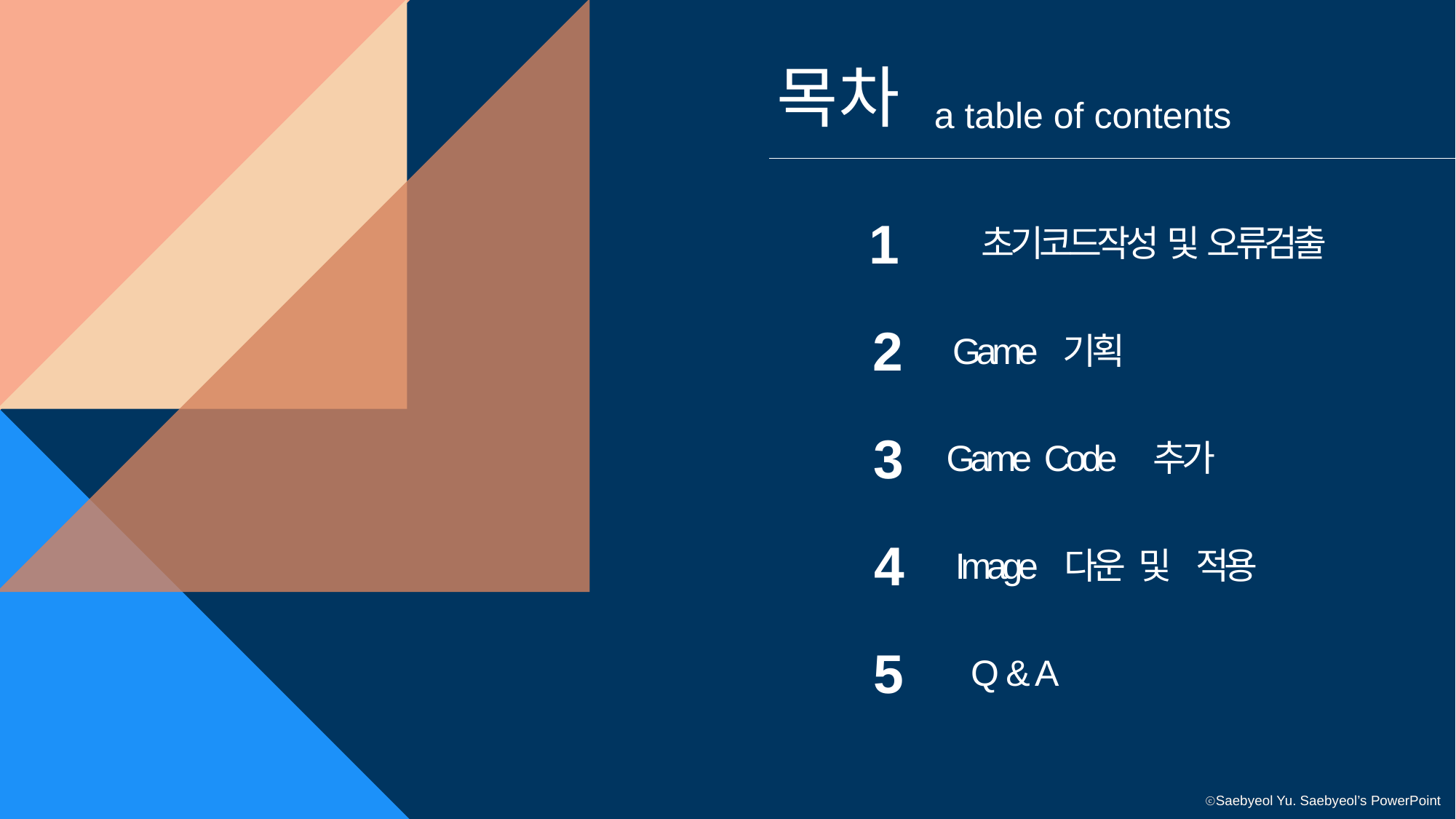

목차
a table of contents
1
초기코드작성  및  오류검출
2
Game  기획
3
Game   Code    추가
4
Image   다운   및     적용
5
 Q  &  A
ⓒSaebyeol Yu. Saebyeol’s PowerPoint